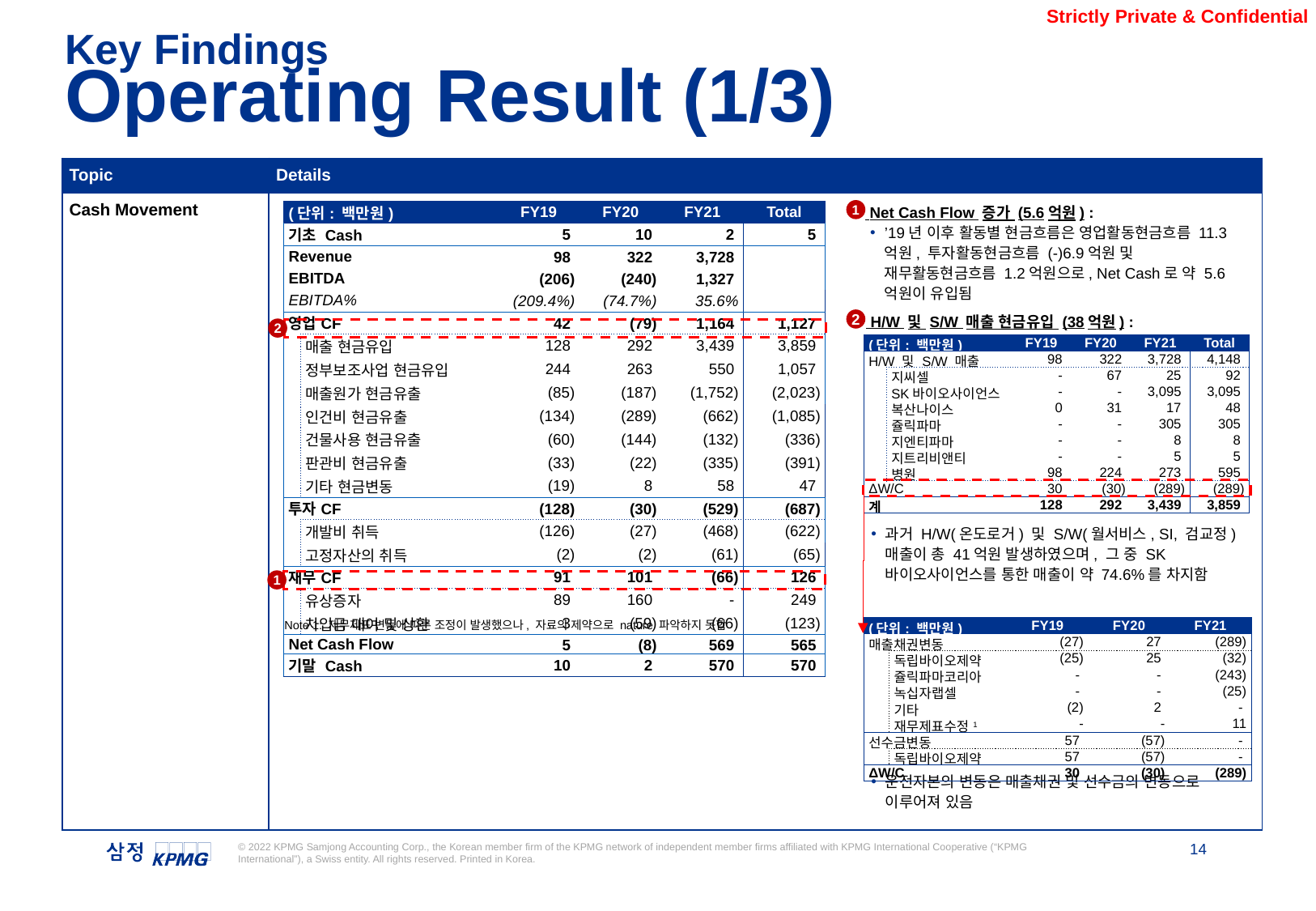

Key Findings
Operating Result (1/3)
| Topic | Details |
| --- | --- |
| Cash Movement |  |
1
| (단위: 백만원) |  | FY19 | FY20 | FY21 | Total |
| --- | --- | --- | --- | --- | --- |
| 기초 Cash |  | 5 | 10 | 2 | 5 |
| Revenue |  | 98 | 322 | 3,728 |  |
| EBITDA |  | (206) | (240) | 1,327 |  |
| EBITDA% |  | (209.4%) | (74.7%) | 35.6% |  |
| 영업CF |  | 42 | (79) | 1,164 | 1,127 |
|  | 매출 현금유입 | 128 | 292 | 3,439 | 3,859 |
|  | 정부보조사업 현금유입 | 244 | 263 | 550 | 1,057 |
|  | 매출원가 현금유출 | (85) | (187) | (1,752) | (2,023) |
|  | 인건비 현금유출 | (134) | (289) | (662) | (1,085) |
|  | 건물사용 현금유출 | (60) | (144) | (132) | (336) |
|  | 판관비 현금유출 | (33) | (22) | (335) | (391) |
|  | 기타 현금변동 | (19) | 8 | 58 | 47 |
| 투자CF |  | (128) | (30) | (529) | (687) |
|  | 개발비 취득 | (126) | (27) | (468) | (622) |
|  | 고정자산의 취득 | (2) | (2) | (61) | (65) |
| 재무CF |  | 91 | 101 | (66) | 126 |
|  | 유상증자 | 89 | 160 | - | 249 |
|  | 차입금 대여 및 상환 | 3 | (59) | (66) | (123) |
| Net Cash Flow |  | 5 | (8) | 569 | 565 |
| 기말 Cash |  | 10 | 2 | 570 | 570 |
 Net Cash Flow 증가 (5.6억원) :
’19년 이후 활동별 현금흐름은 영업활동현금흐름 11.3억원, 투자활동현금흐름 (-)6.9억원 및 재무활동현금흐름 1.2억원으로, Net Cash로 약 5.6억원이 유입됨
2
 H/W 및 S/W 매출 현금유입 (38억원) :

과거 H/W(온도로거) 및 S/W(월서비스, SI, 검교정) 매출이 총 41억원 발생하였으며, 그 중 SK바이오사이언스를 통한 매출이 약 74.6%를 차지함

운전자본의 변동은 매출채권 및 선수금의 변동으로 이루어져 있음

2

| (단위: 백만원) |  | FY19 | FY20 | FY21 | Total |
| --- | --- | --- | --- | --- | --- |
| H/W 및 S/W 매출 |  | 98 | 322 | 3,728 | 4,148 |
|  | 지씨셀 | - | 67 | 25 | 92 |
|  | SK바이오사이언스 | - | - | 3,095 | 3,095 |
|  | 복산나이스 | 0 | 31 | 17 | 48 |
|  | 쥴릭파마 | - | - | 305 | 305 |
|  | 지엔티파마 | - | - | 8 | 8 |
|  | 지트리비앤티 | - | - | 5 | 5 |
|  | 병원 | 98 | 224 | 273 | 595 |
| ΔW/C |  | 30 | (30) | (289) | (289) |
| 계 |  | 128 | 292 | 3,439 | 3,859 |

1

Note 1: 재무제표 변동에 따른 조정이 발생했으나, 자료의 제약으로 nature 파악하지 못함
| (단위: 백만원) |  | FY19 | FY20 | FY21 |
| --- | --- | --- | --- | --- |
| 매출채권변동 |  | (27) | 27 | (289) |
|  | 독립바이오제약 | (25) | 25 | (32) |
|  | 쥴릭파마코리아 | - | - | (243) |
|  | 녹십자랩셀 | - | - | (25) |
|  | 기타 | (2) | 2 | - |
|  | 재무제표수정1 | - | - | 11 |
| 선수금변동 |  | 57 | (57) | - |
|  | 독립바이오제약 | 57 | (57) | - |
| ΔW/C |  | 30 | (30) | (289) |